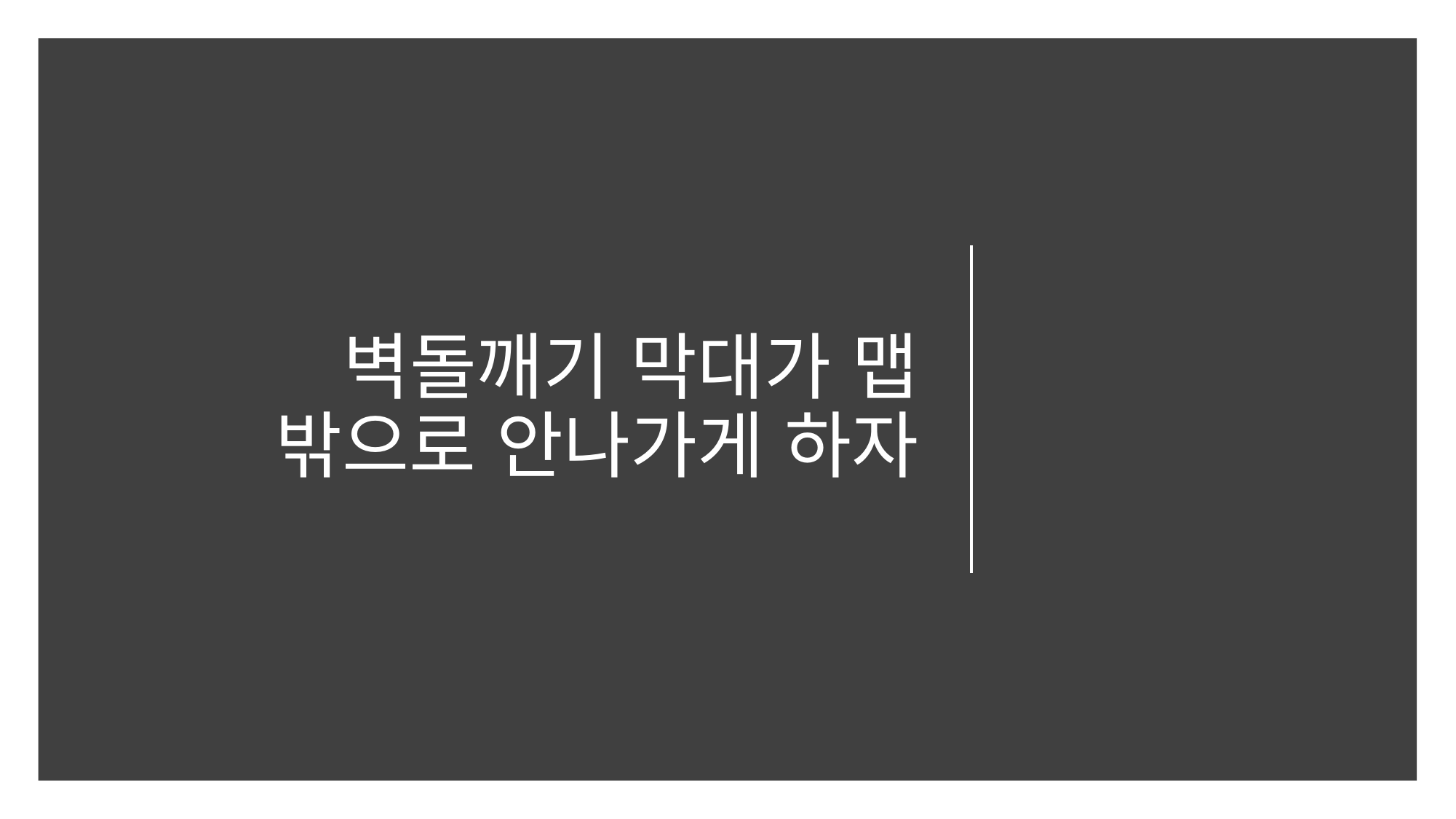

# 벽돌깨기 막대가 맵 밖으로 안나가게 하자